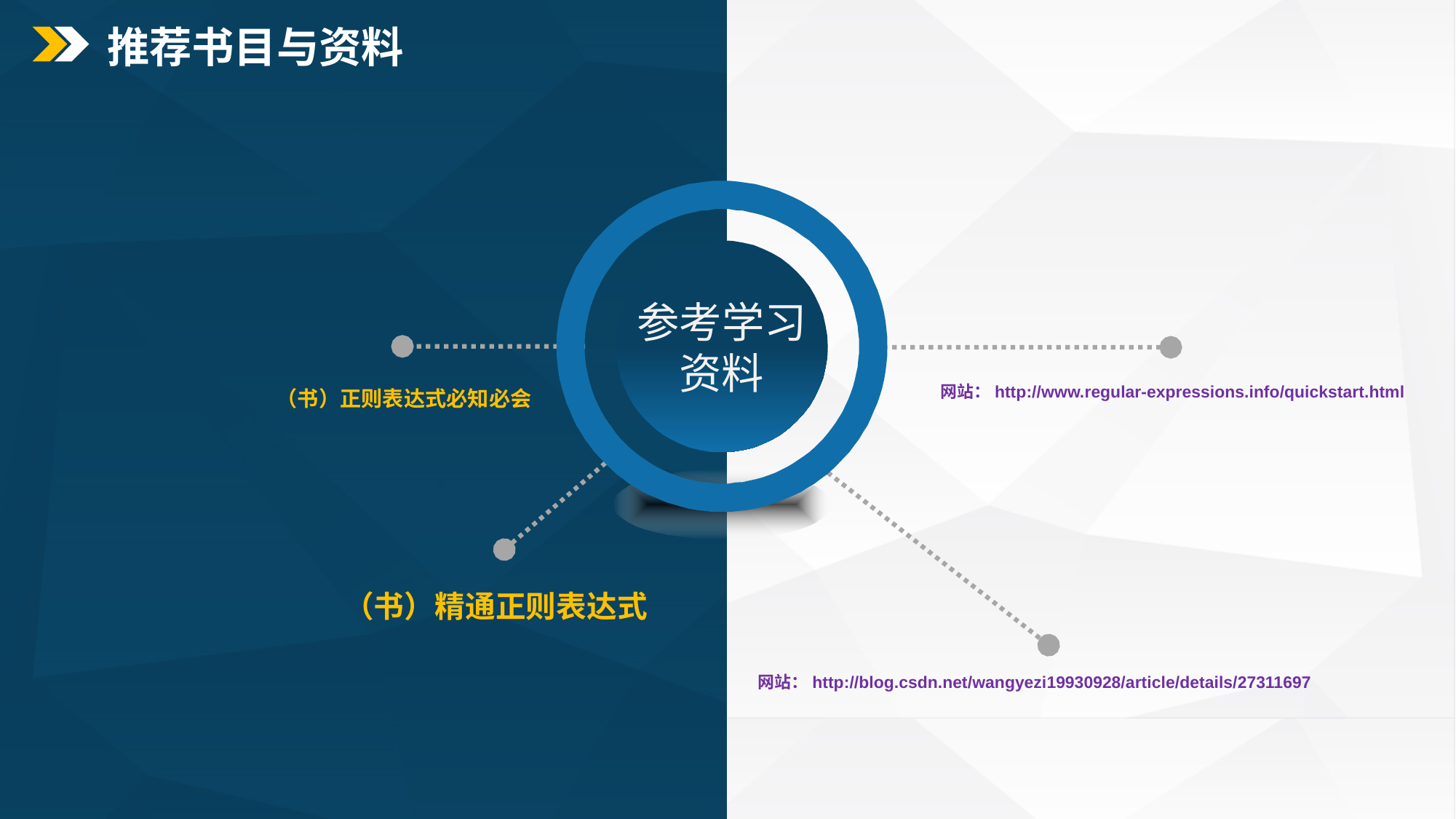

推荐书目与资料

参考学习资料

（书）正则表达式必知必会

网站：http://www.regular-expressions.info/quickstart.html

（书）精通正则表达式

网站：http://blog.csdn.net/wangyezi19930928/article/details/27311697